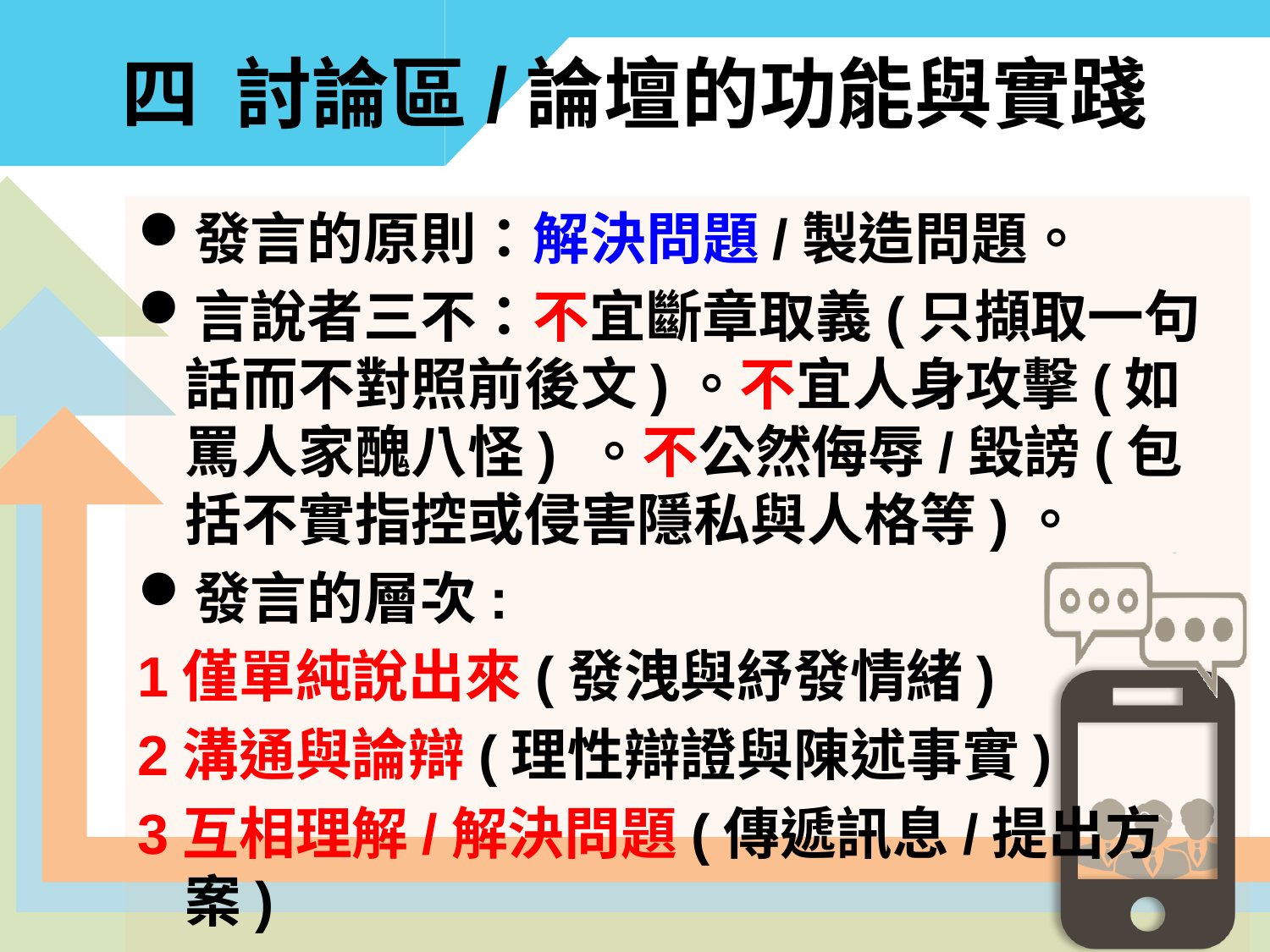

# 四  討論區/論壇的功能與實踐
發言的原則：解決問題/製造問題。
言說者三不：不宜斷章取義(只擷取一句話而不對照前後文)。不宜人身攻擊(如罵人家醜八怪) 。不公然侮辱/毀謗(包括不實指控或侵害隱私與人格等)。
發言的層次:
1僅單純說出來(發洩與紓發情緒)
2溝通與論辯(理性辯證與陳述事實)
3互相理解/解決問題(傳遞訊息/提出方案)